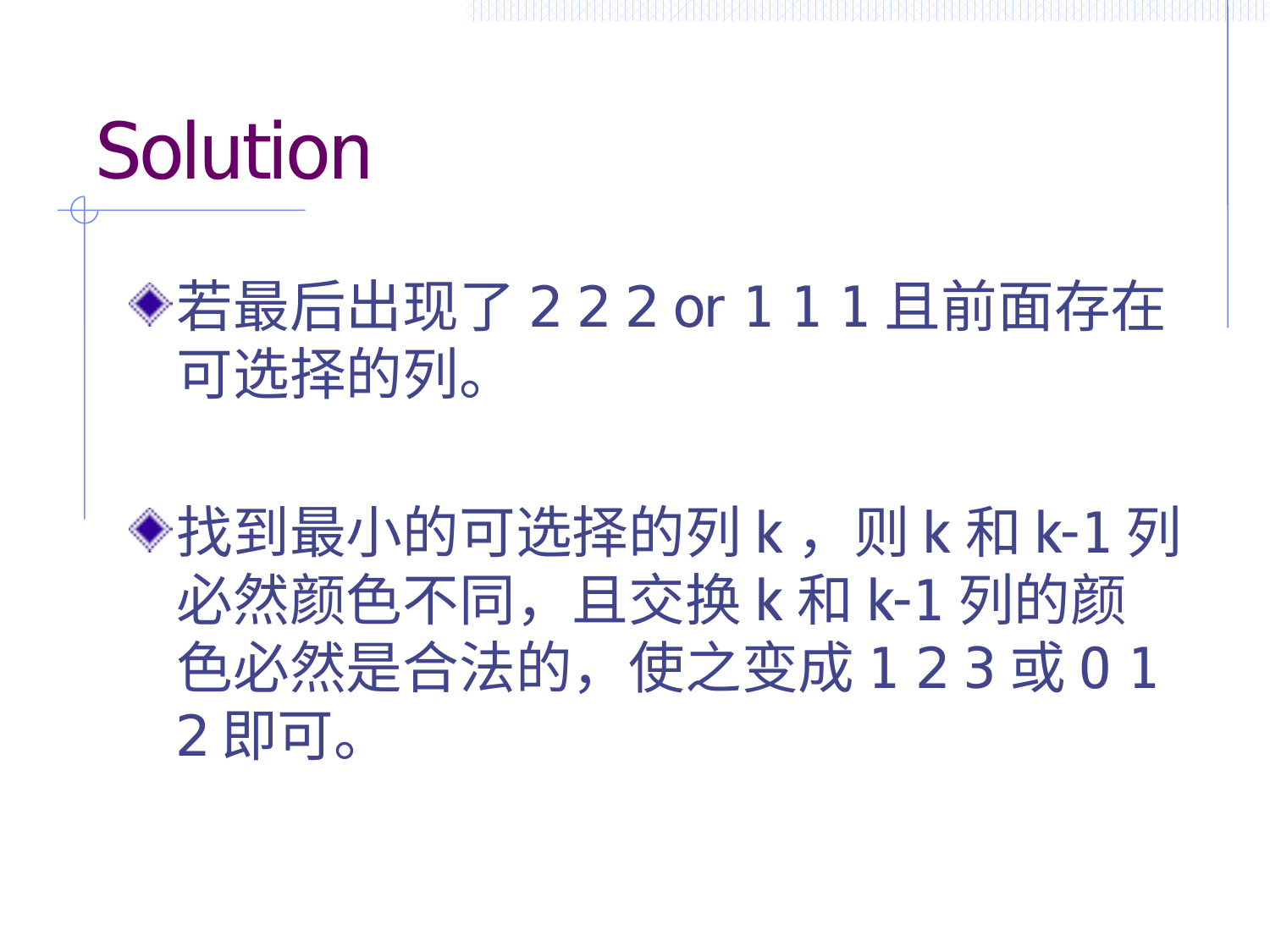

# Solution
若最后出现了2 2 2 or 1 1 1且前面存在可选择的列。

找到最小的可选择的列k，则k和k-1列必然颜色不同，且交换k和k-1列的颜色必然是合法的，使之变成1 2 3或0 1 2即可。